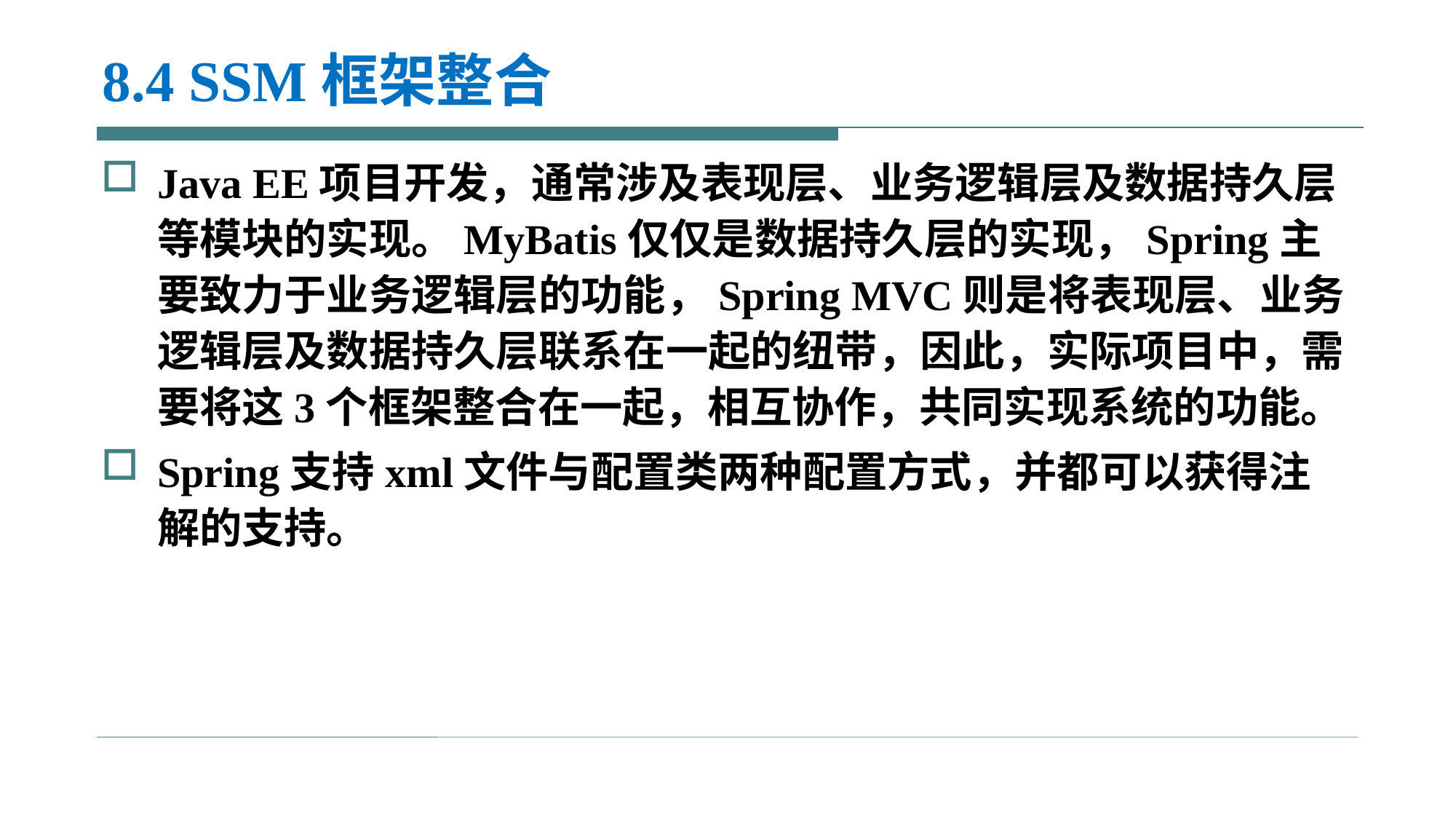

# 8.4 SSM框架整合
Java EE项目开发，通常涉及表现层、业务逻辑层及数据持久层等模块的实现。MyBatis仅仅是数据持久层的实现，Spring主要致力于业务逻辑层的功能，Spring MVC则是将表现层、业务逻辑层及数据持久层联系在一起的纽带，因此，实际项目中，需要将这3个框架整合在一起，相互协作，共同实现系统的功能。
Spring支持xml文件与配置类两种配置方式，并都可以获得注解的支持。
22